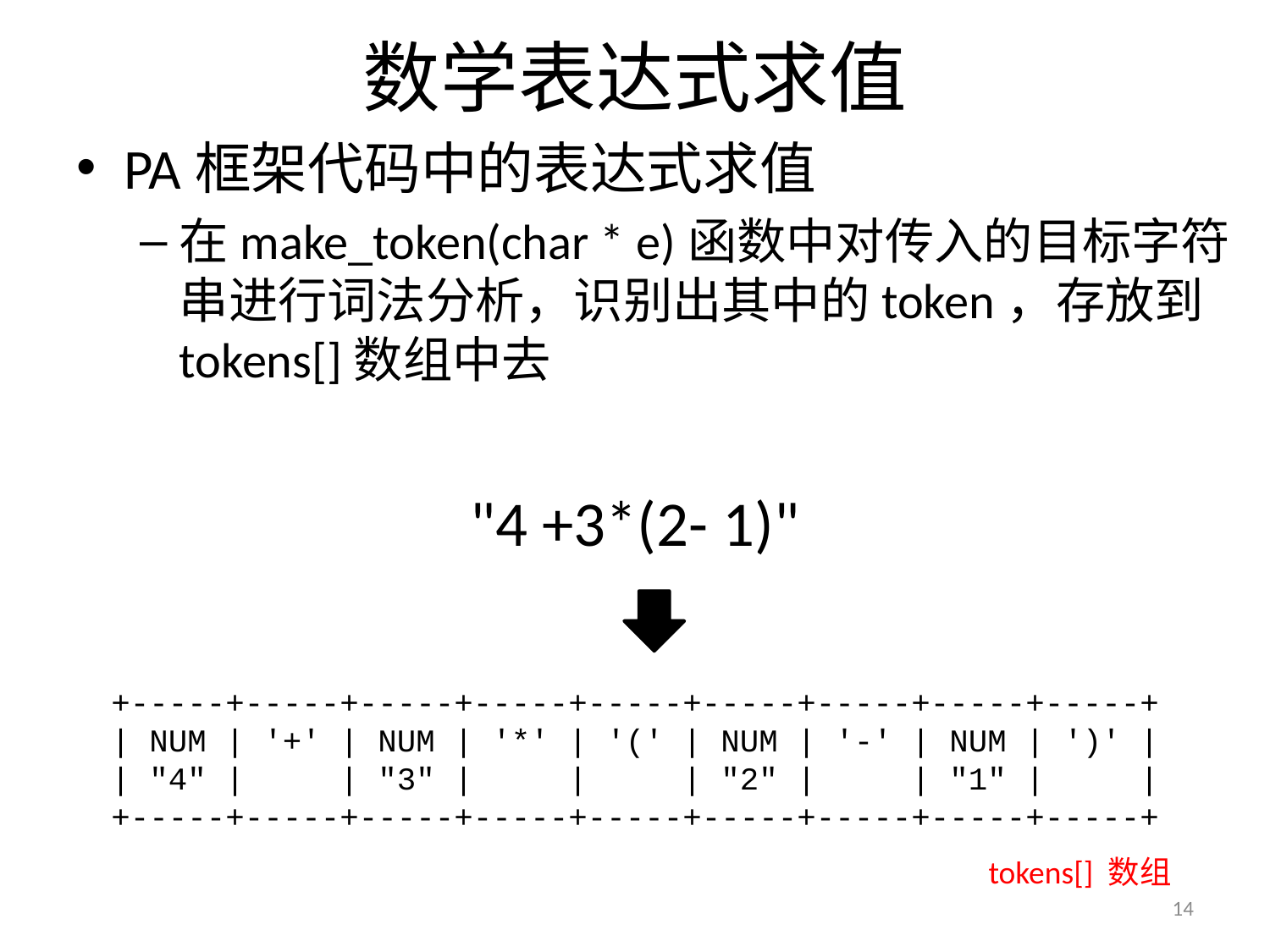

# 数学表达式求值
PA框架代码中的表达式求值
在make_token(char * e)函数中对传入的目标字符串进行词法分析，识别出其中的token，存放到tokens[]数组中去
"4 +3*(2- 1)"

+-----+-----+-----+-----+-----+-----+-----+-----+-----+
| NUM | '+' | NUM | '*' | '(' | NUM | '-' | NUM | ')' |
| "4" |     | "3" |     |     | "2" |     | "1" |     |
+-----+-----+-----+-----+-----+-----+-----+-----+-----+
tokens[] 数组
14